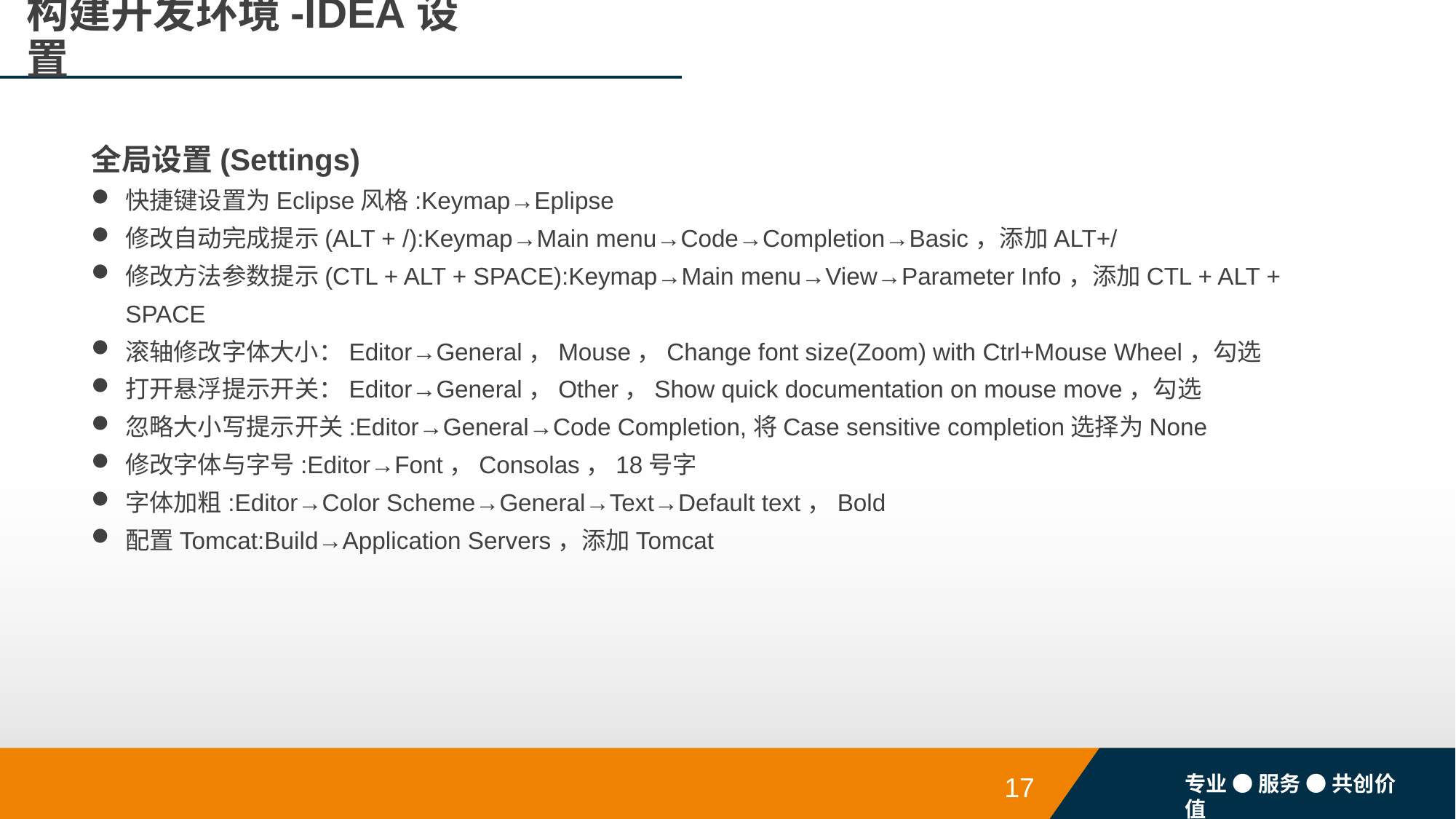

# 构建开发环境-IDEA设置
全局设置(Settings)
快捷键设置为Eclipse风格:Keymap→Eplipse
修改自动完成提示(ALT + /):Keymap→Main menu→Code→Completion→Basic，添加ALT+/
修改方法参数提示(CTL + ALT + SPACE):Keymap→Main menu→View→Parameter Info，添加CTL + ALT + SPACE
滚轴修改字体大小：Editor→General，Mouse，Change font size(Zoom) with Ctrl+Mouse Wheel，勾选
打开悬浮提示开关：Editor→General，Other，Show quick documentation on mouse move，勾选
忽略大小写提示开关:Editor→General→Code Completion,将Case sensitive completion选择为None
修改字体与字号:Editor→Font，Consolas，18号字
字体加粗:Editor→Color Scheme→General→Text→Default text，Bold
配置Tomcat:Build→Application Servers，添加Tomcat